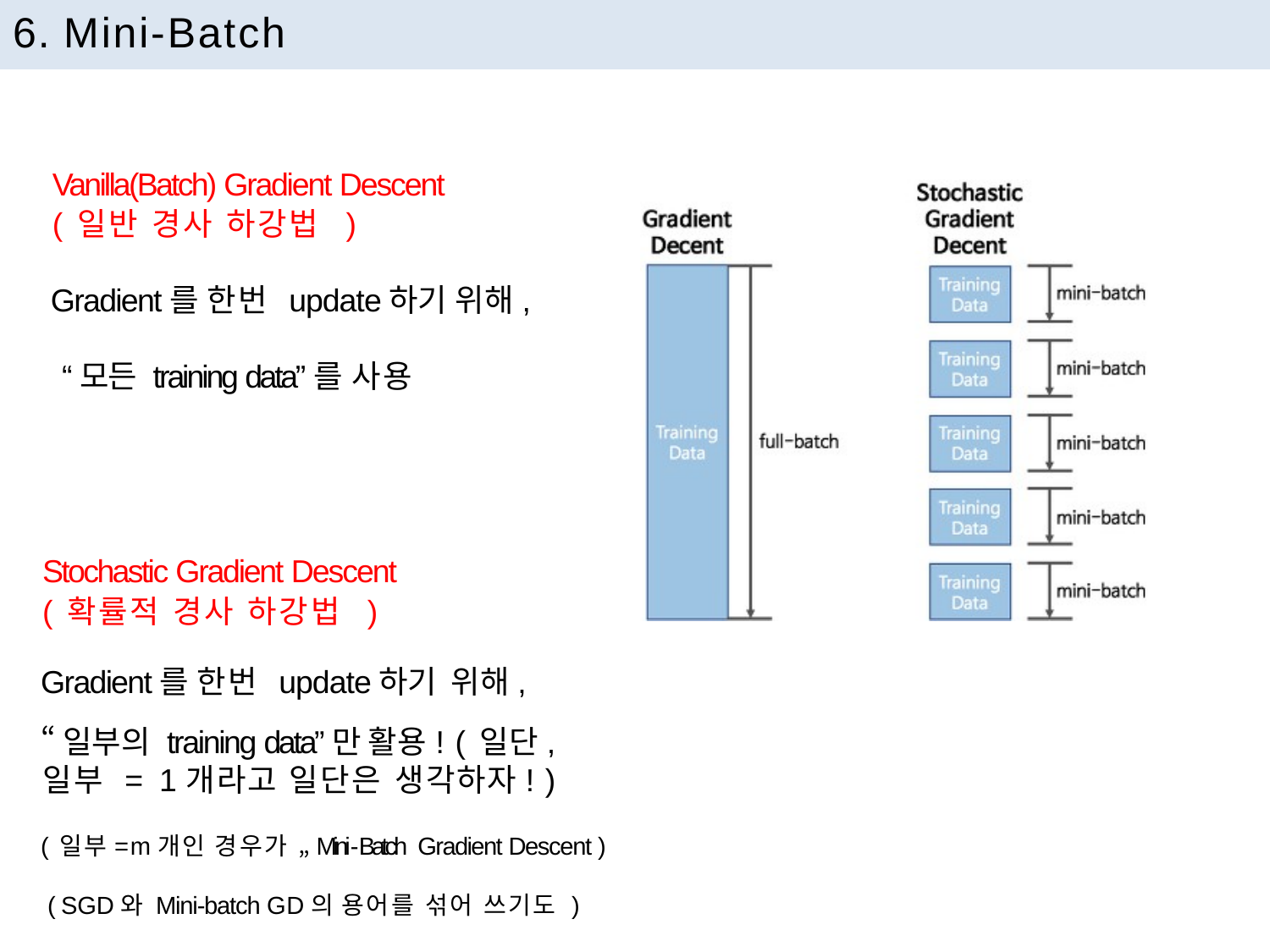

# 6. Mini-Batch
Vanilla(Batch) Gradient Descent
( 일반 경사 하강법 )
Gradient를 한번 update하기 위해,  “모든 training data”를 사용

Stochastic Gradient Descent
( 확률적 경사 하강법 )
Gradient를 한번 update하기 위해,

“일부의 training data”만 활용! ( 일단, 일부 = 1개라고 일단은 생각하자! )
( 일부=m개인 경우가 „Mini-Batch  Gradient Descent )
 ( SGD와 Mini-batch GD의 용어를 섞어 쓰기도 )